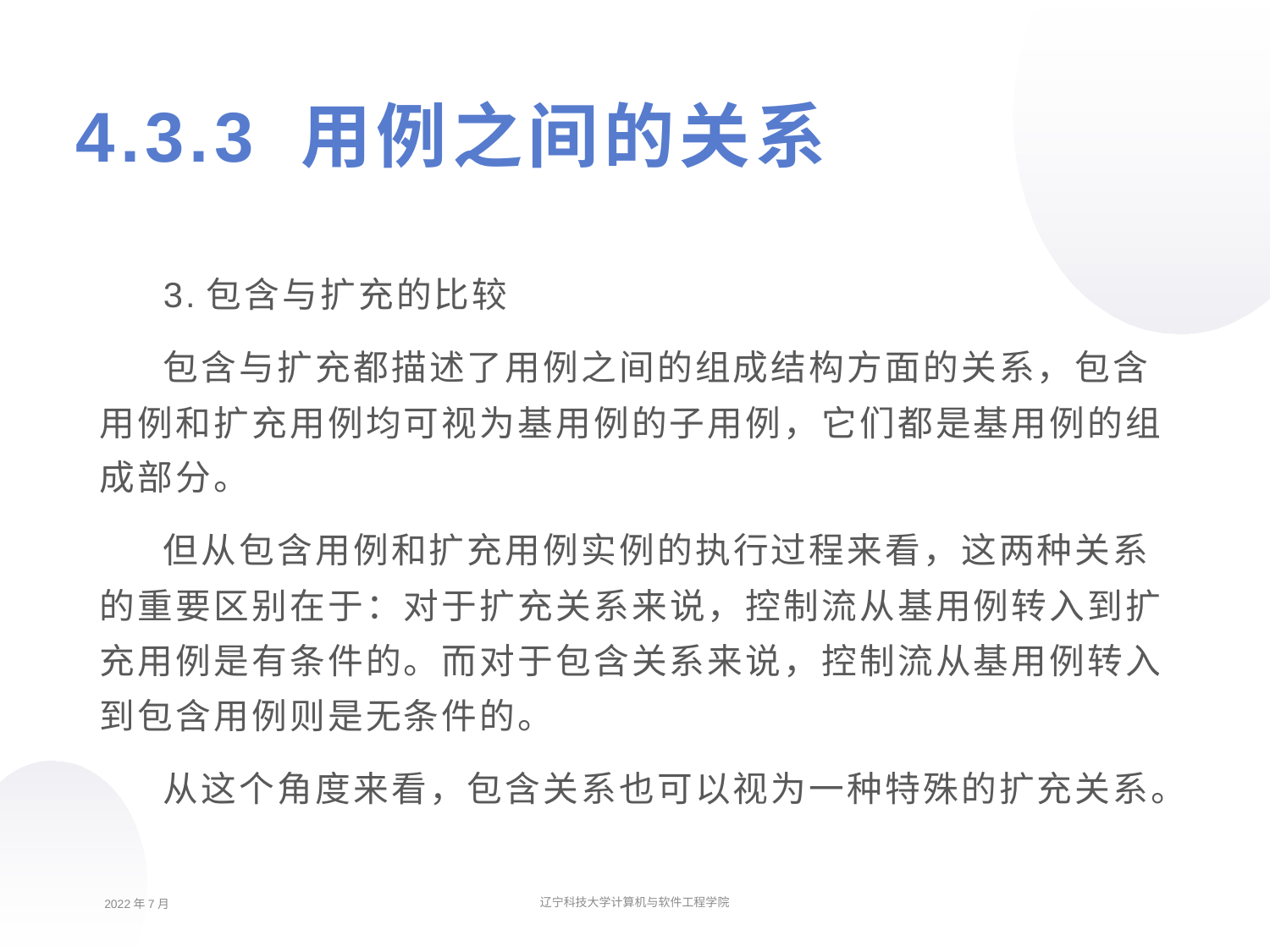

4.3.3 用例之间的关系
3.包含与扩充的比较
包含与扩充都描述了用例之间的组成结构方面的关系，包含用例和扩充用例均可视为基用例的子用例，它们都是基用例的组成部分。
但从包含用例和扩充用例实例的执行过程来看，这两种关系的重要区别在于：对于扩充关系来说，控制流从基用例转入到扩充用例是有条件的。而对于包含关系来说，控制流从基用例转入到包含用例则是无条件的。
从这个角度来看，包含关系也可以视为一种特殊的扩充关系。

2022年7月
辽宁科技大学计算机与软件工程学院
40